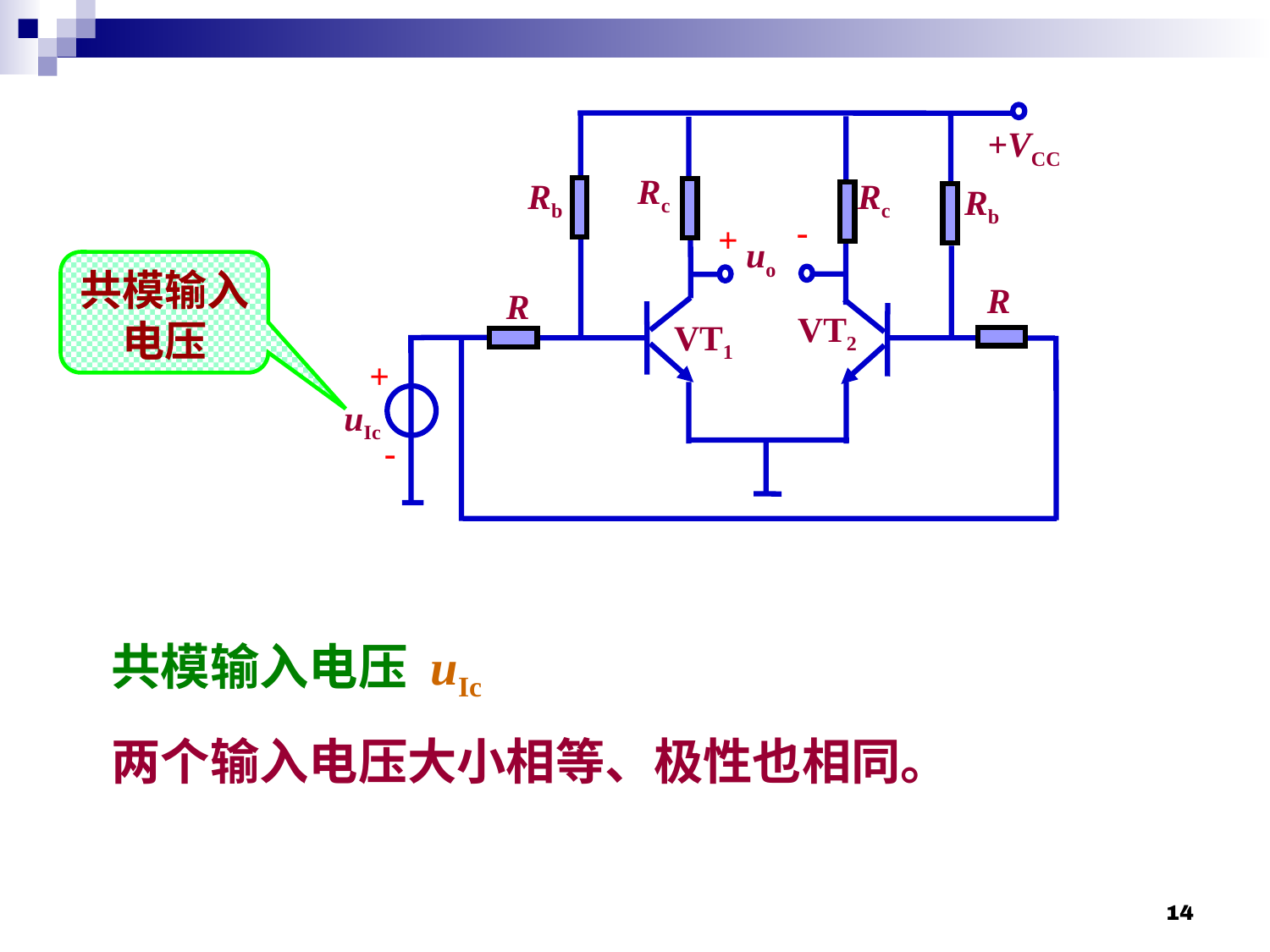

+VCC

Rc
Rc
Rb
Rb

-
+
uo

R

R

VT2
VT1

+

uIc
-

共模输入电压
共模输入电压 uIc
两个输入电压大小相等、极性也相同。
14